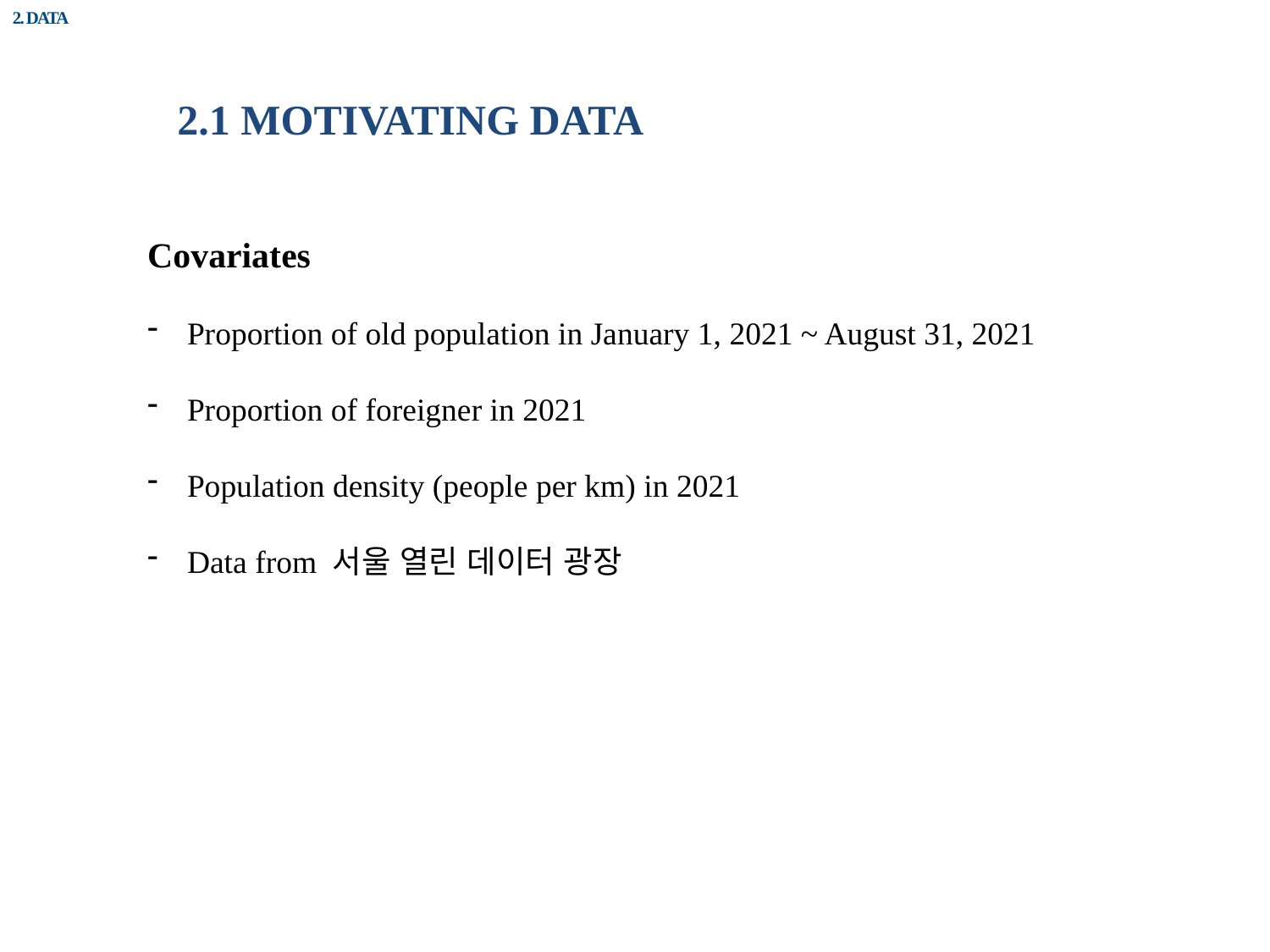

2. DATA

2.1 MOTIVATING DATA
Covariates

Proportion of old population in January 1, 2021 ~ August 31, 2021

Proportion of foreigner in 2021

Population density (people per km) in 2021

Data from 서울 열린 데이터 광장